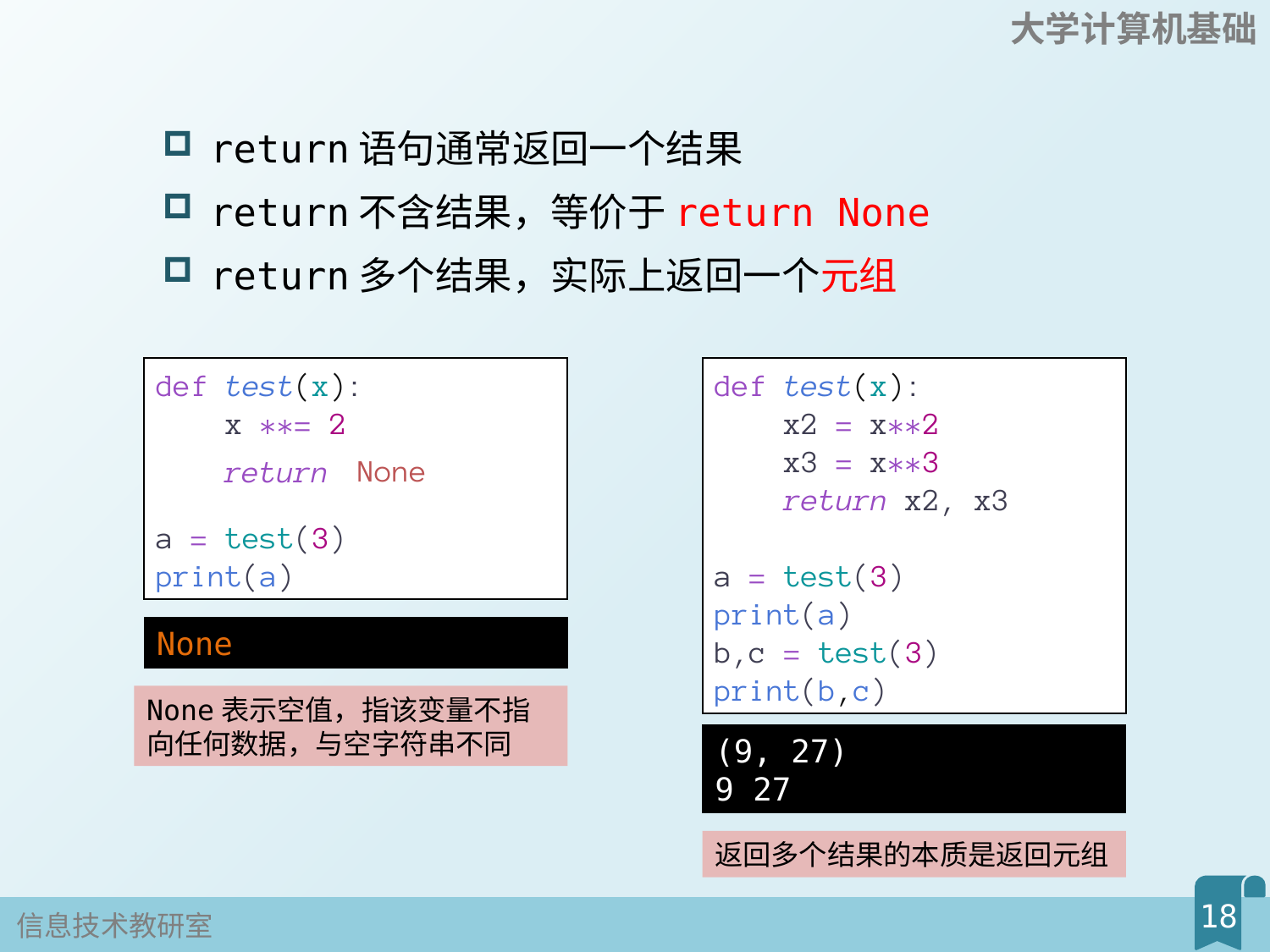

return语句通常返回一个结果
return不含结果，等价于return None
return多个结果，实际上返回一个元组

def test(x):
    x **= 2
    return x
a = test(3)
print(a)
def test(x):
    x2 = x**2
    x3 = x**3
    return x2, x3
a = test(3)
print(a)
b,c = test(3)
print(b,c)
None
return

None
9
None表示空值，指该变量不指向任何数据，与空字符串不同
(9, 27)
9 27
返回多个结果的本质是返回元组
18